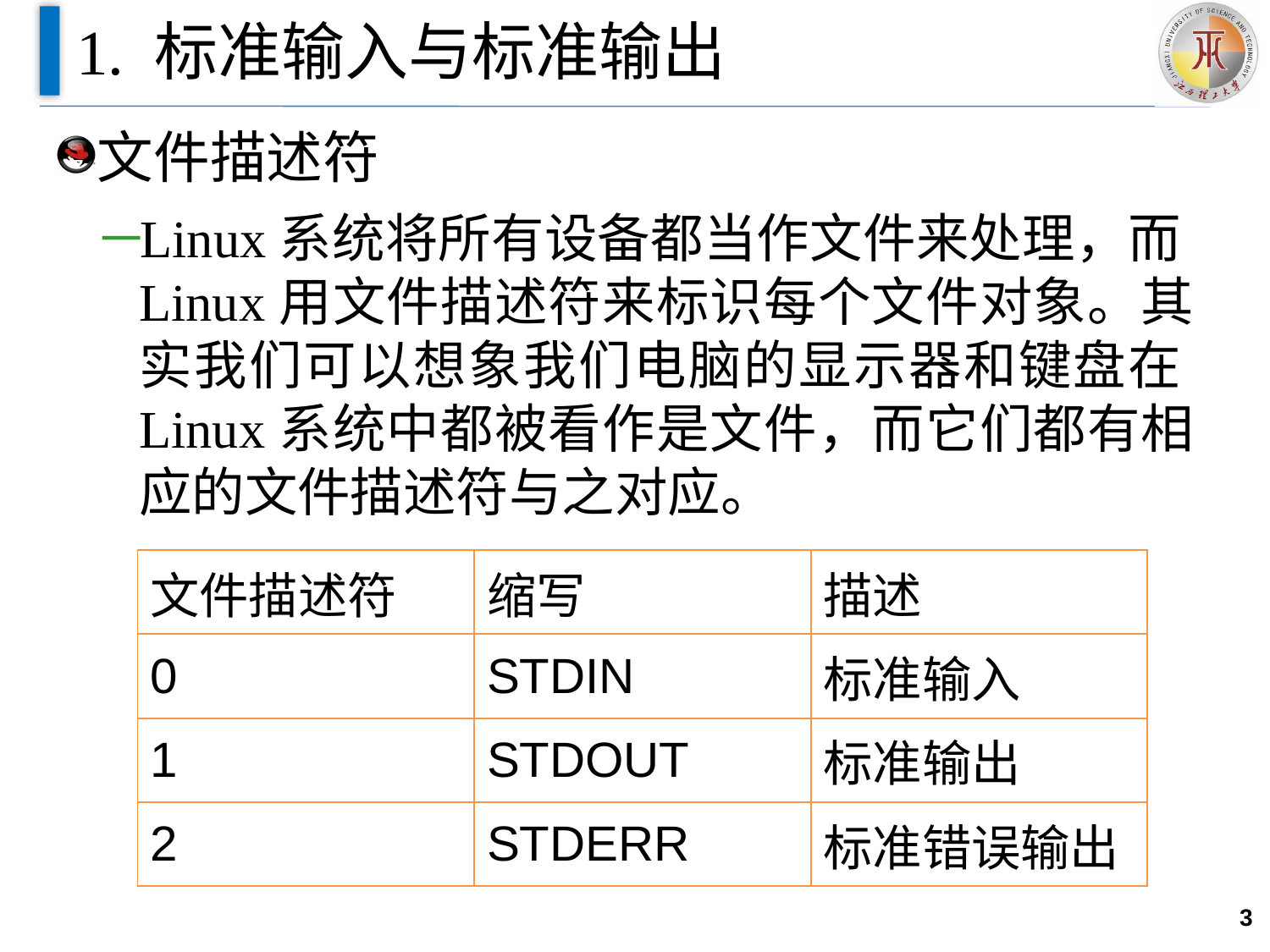

# 1. 标准输入与标准输出
文件描述符
Linux系统将所有设备都当作文件来处理，而Linux用文件描述符来标识每个文件对象。其实我们可以想象我们电脑的显示器和键盘在Linux系统中都被看作是文件，而它们都有相应的文件描述符与之对应。
| 文件描述符 | 缩写 | 描述 |
| --- | --- | --- |
| 0 | STDIN | 标准输入 |
| 1 | STDOUT | 标准输出 |
| 2 | STDERR | 标准错误输出 |
3